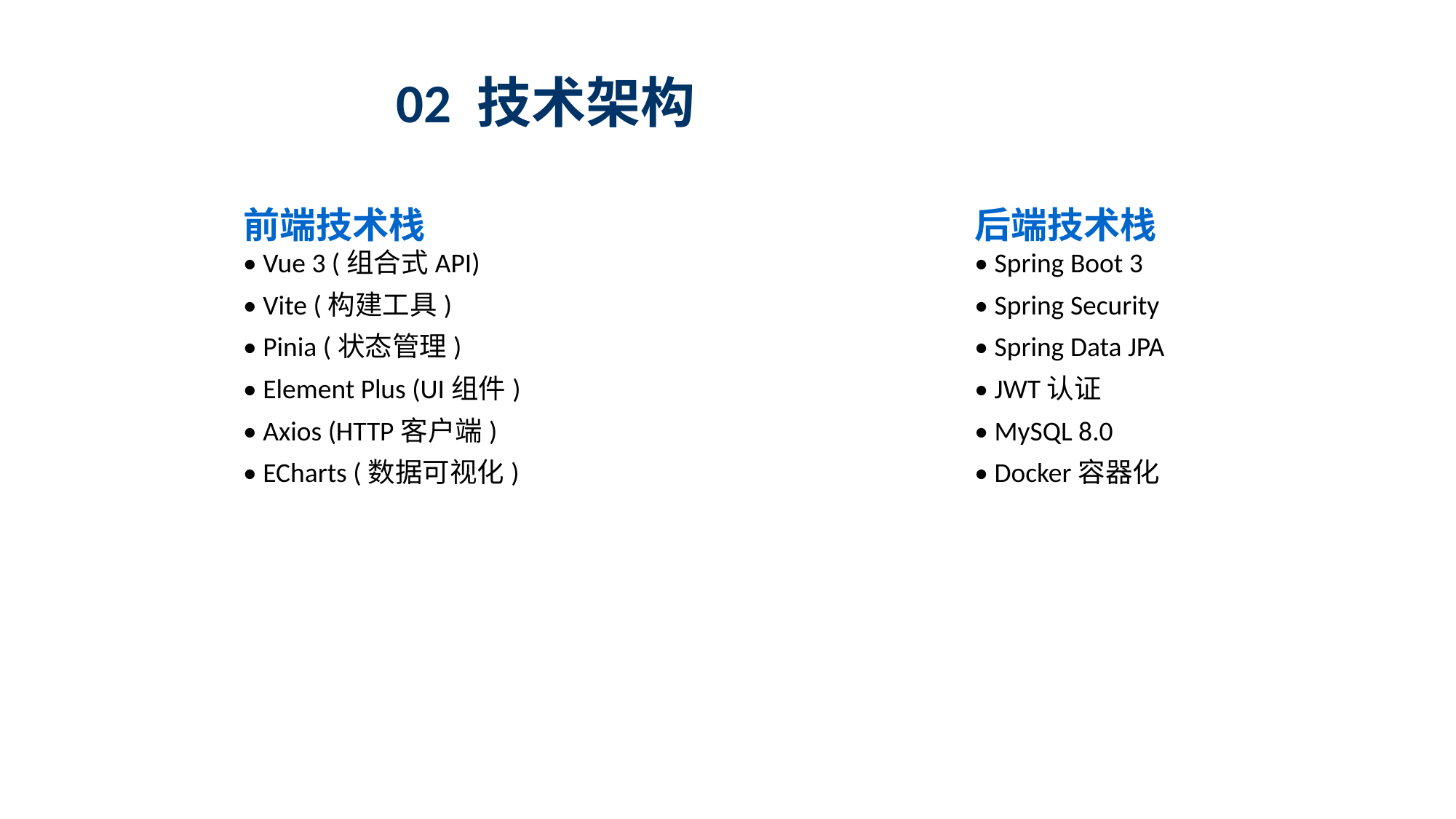

# 02 技术架构

前端技术栈
• Vue 3 (组合式API)
• Vite (构建工具)
• Pinia (状态管理)
• Element Plus (UI组件)
• Axios (HTTP客户端)
• ECharts (数据可视化)
后端技术栈
• Spring Boot 3
• Spring Security
• Spring Data JPA
• JWT认证
• MySQL 8.0
• Docker容器化